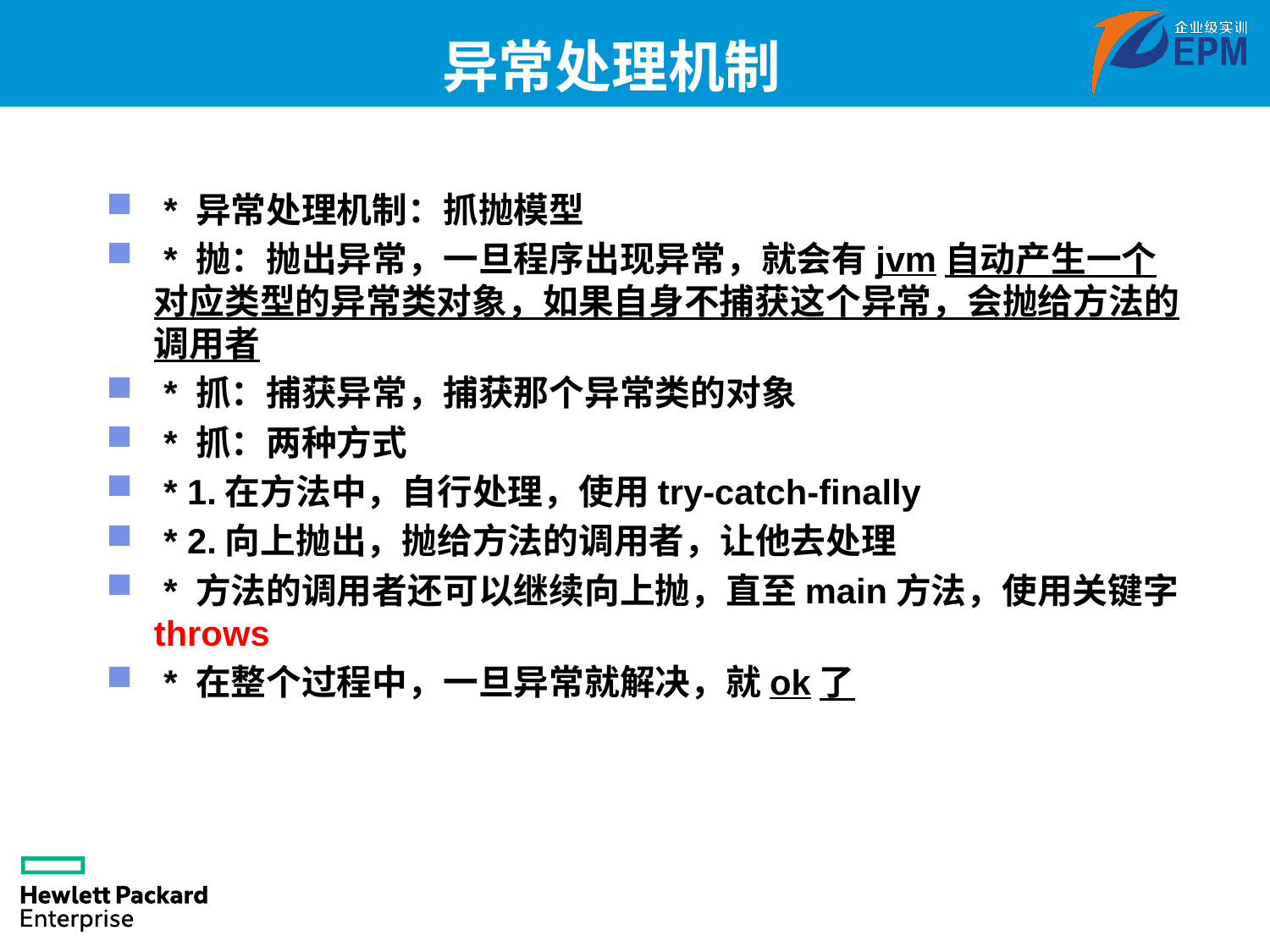

# 异常处理机制
 * 异常处理机制：抓抛模型
 * 抛：抛出异常，一旦程序出现异常，就会有jvm自动产生一个对应类型的异常类对象，如果自身不捕获这个异常，会抛给方法的调用者
 * 抓：捕获异常，捕获那个异常类的对象
 * 抓：两种方式
 * 1.在方法中，自行处理，使用try-catch-finally
 * 2.向上抛出，抛给方法的调用者，让他去处理
 * 方法的调用者还可以继续向上抛，直至main方法，使用关键字throws
 * 在整个过程中，一旦异常就解决，就ok了